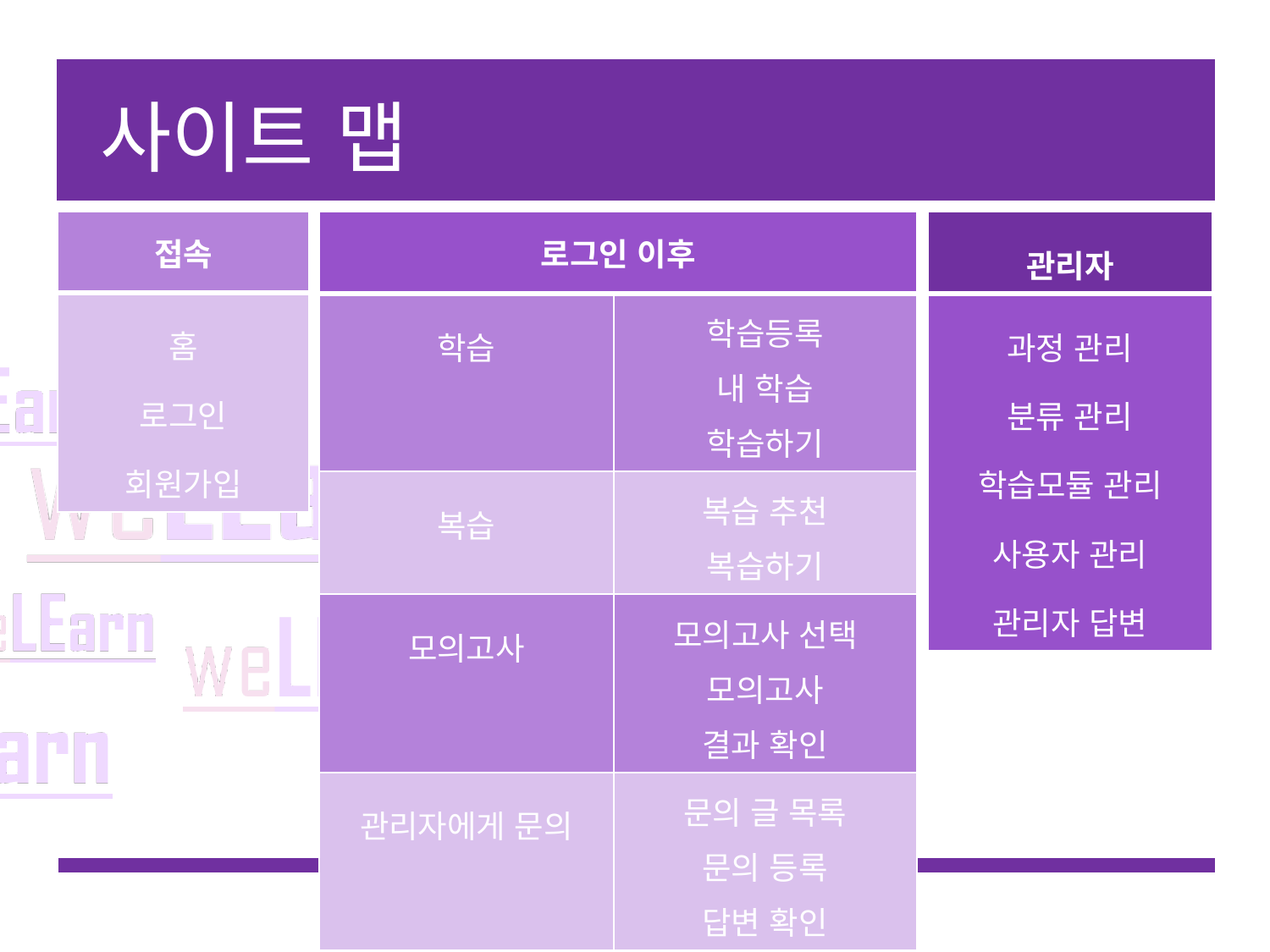

# 사이트 맵
| 접속 |
| --- |
| 홈 로그인 회원가입 |
| 로그인 이후 |  |
| --- | --- |
| 학습 | 학습등록 내 학습 학습하기 |
| 복습 | 복습 추천 복습하기 |
| 모의고사 | 모의고사 선택 모의고사 결과 확인 |
| 관리자에게 문의 | 문의 글 목록 문의 등록 답변 확인 |
| 관리자 |
| --- |
| 과정 관리 분류 관리 학습모듈 관리 사용자 관리 관리자 답변 |